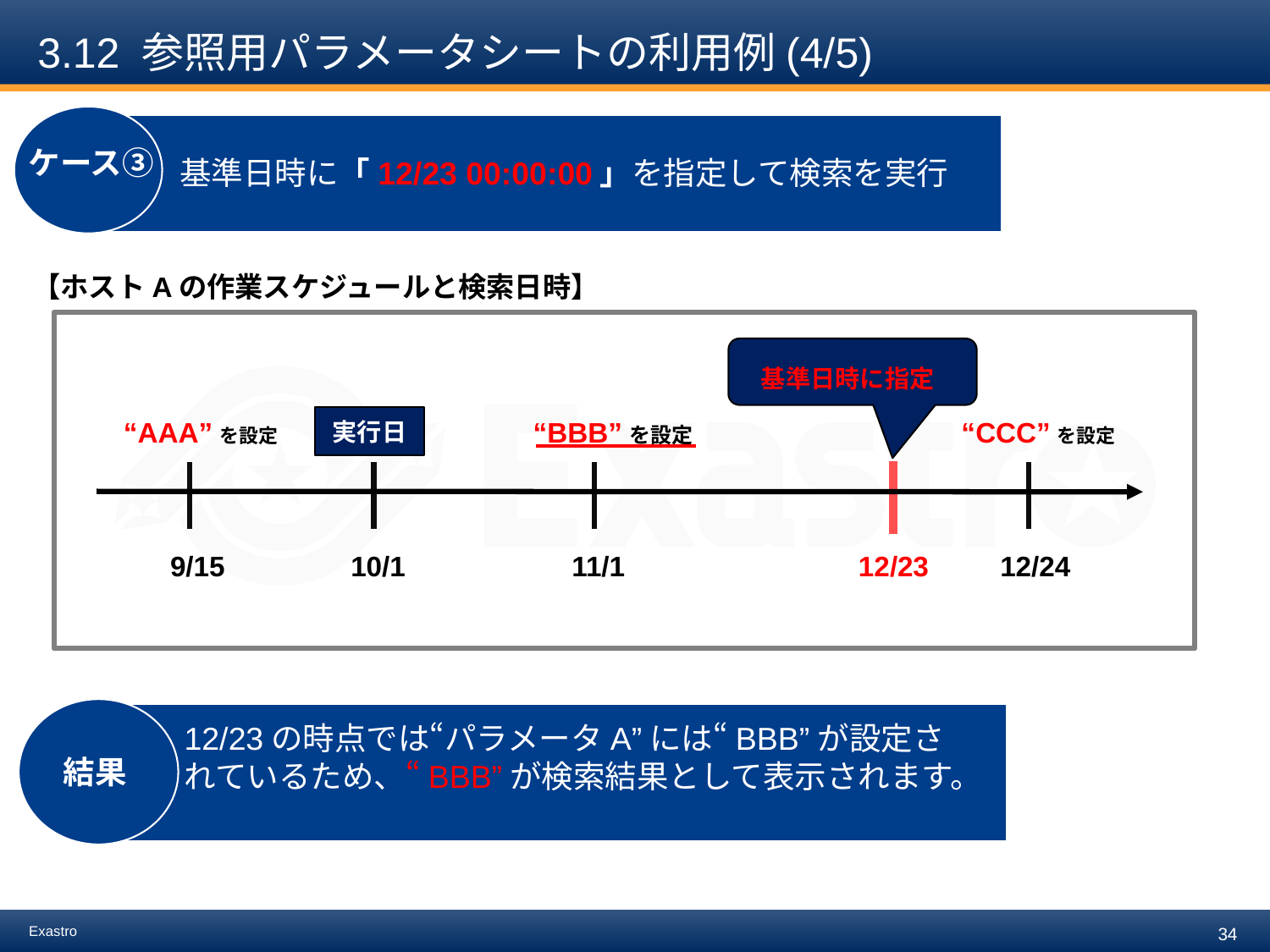

# 3.12 参照用パラメータシートの利用例(4/5)

ケース③
基準日時に「12/23 00:00:00」を指定して検索を実行
【ホストAの作業スケジュールと指定日時】
【ホストAの作業スケジュールと検索日時】

基準日時に指定

実行日
“AAA”を設定
“BBB”を設定
“CCC”を設定
9/15
10/1
11/1
12/23
12/24

12/23の時点では“パラメータA”には“BBB”が設定されているため、“BBB”が検索結果として表示されます。
結果